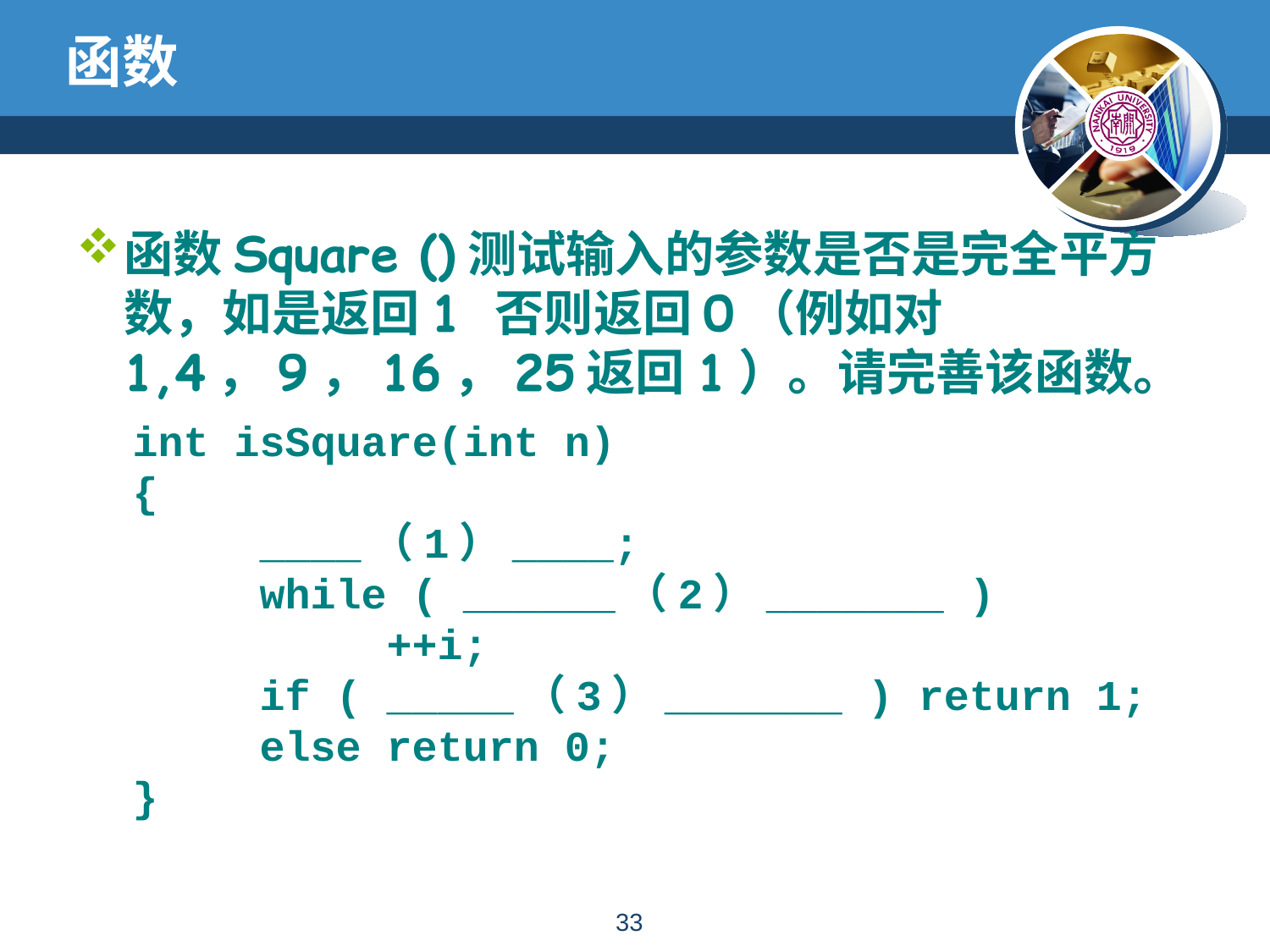

# 函数
函数Square ()测试输入的参数是否是完全平方数，如是返回1 否则返回0（例如对1,4，9，16，25返回1）。请完善该函数。
int isSquare(int n)
{
	____（1）____;
	while ( ______（2）_______ )
		++i;
	if ( _____（3）_______ ) return 1;
	else return 0;
}
33